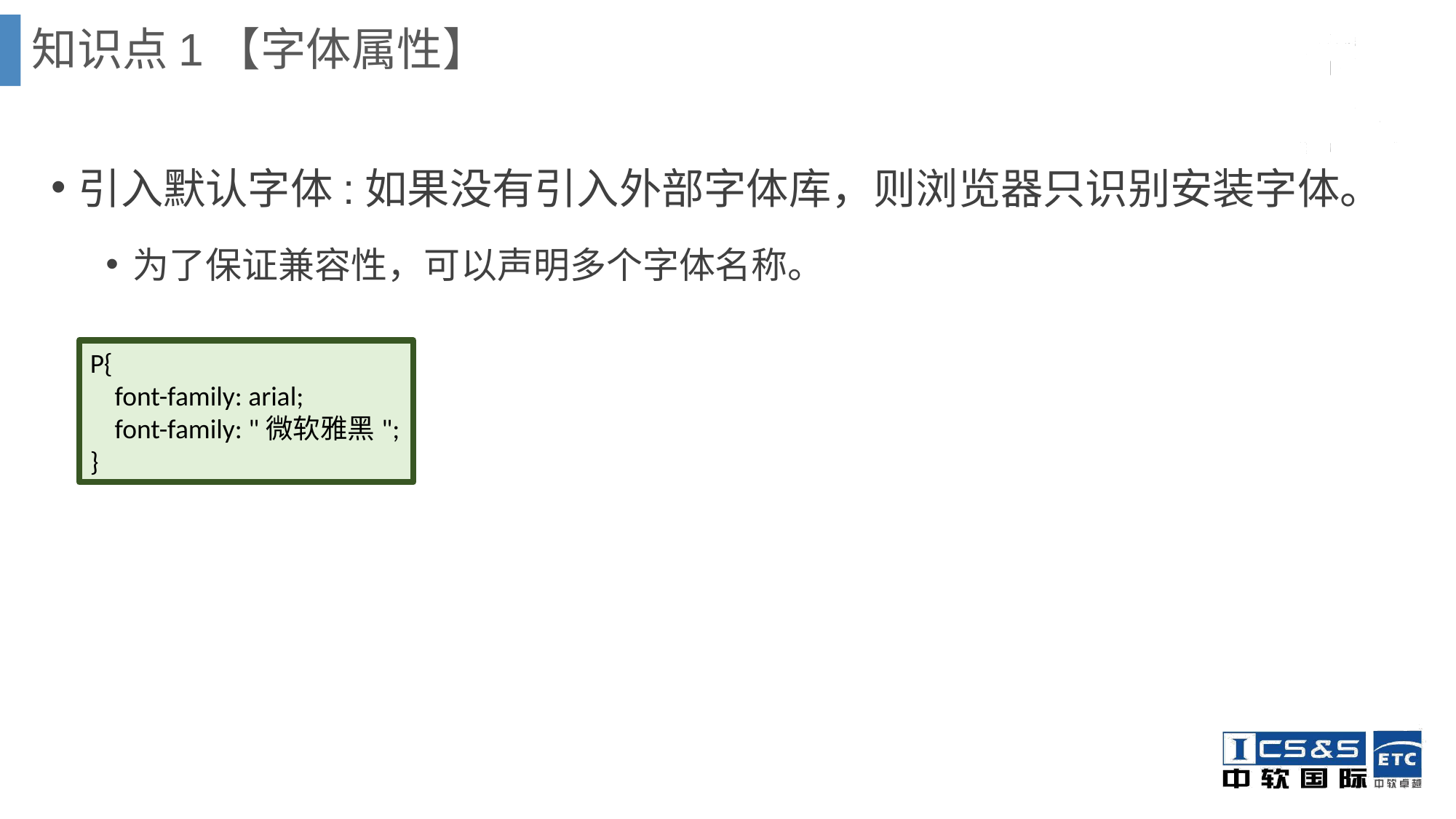

知识点1【字体属性】
引入默认字体:如果没有引入外部字体库，则浏览器只识别安装字体。
为了保证兼容性，可以声明多个字体名称。
P{
    font-family: arial;
    font-family: "微软雅黑";
}